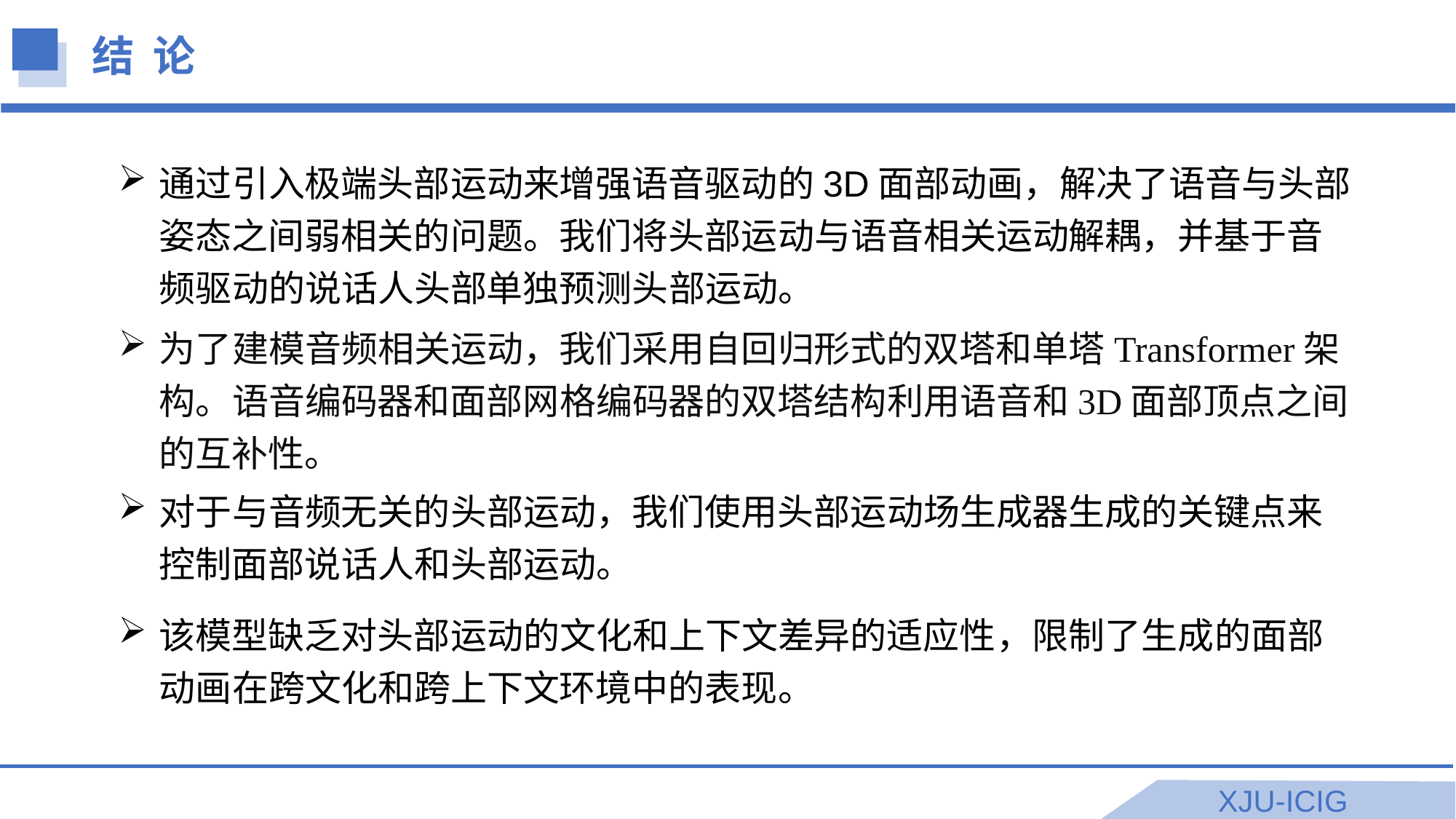

结  论

通过引入极端头部运动来增强语音驱动的3D面部动画，解决了语音与头部姿态之间弱相关的问题。我们将头部运动与语音相关运动解耦，并基于音频驱动的说话人头部单独预测头部运动。
为了建模音频相关运动，我们采用自回归形式的双塔和单塔Transformer架构。语音编码器和面部网格编码器的双塔结构利用语音和3D面部顶点之间的互补性。
对于与音频无关的头部运动，我们使用头部运动场生成器生成的关键点来控制面部说话人和头部运动。
该模型缺乏对头部运动的文化和上下文差异的适应性，限制了生成的面部动画在跨文化和跨上下文环境中的表现。
XJU-ICIG